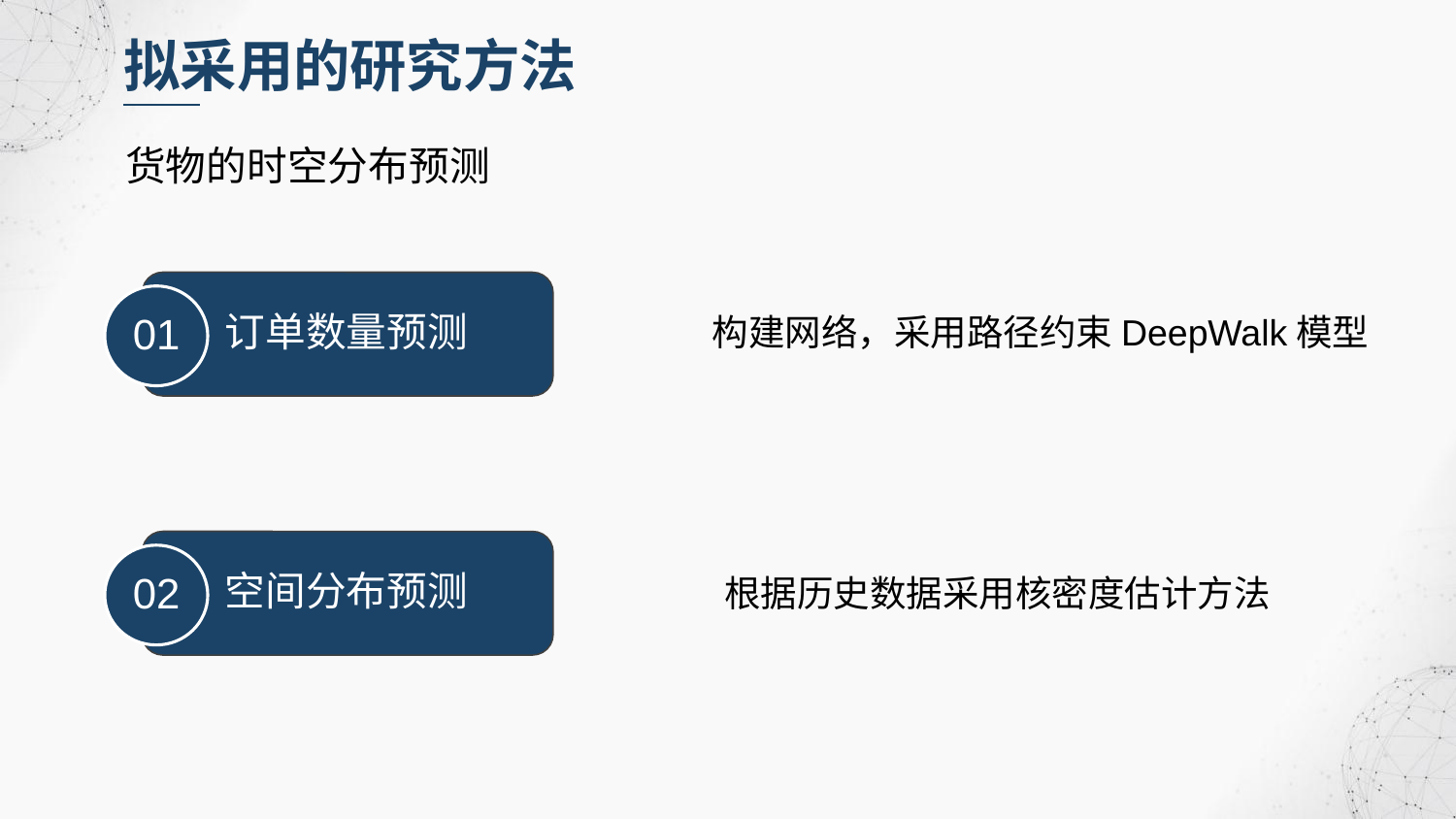

拟采用的研究方法
货物的时空分布预测
订单数量预测
01
构建网络，采用路径约束DeepWalk模型
空间分布预测
02
根据历史数据采用核密度估计方法